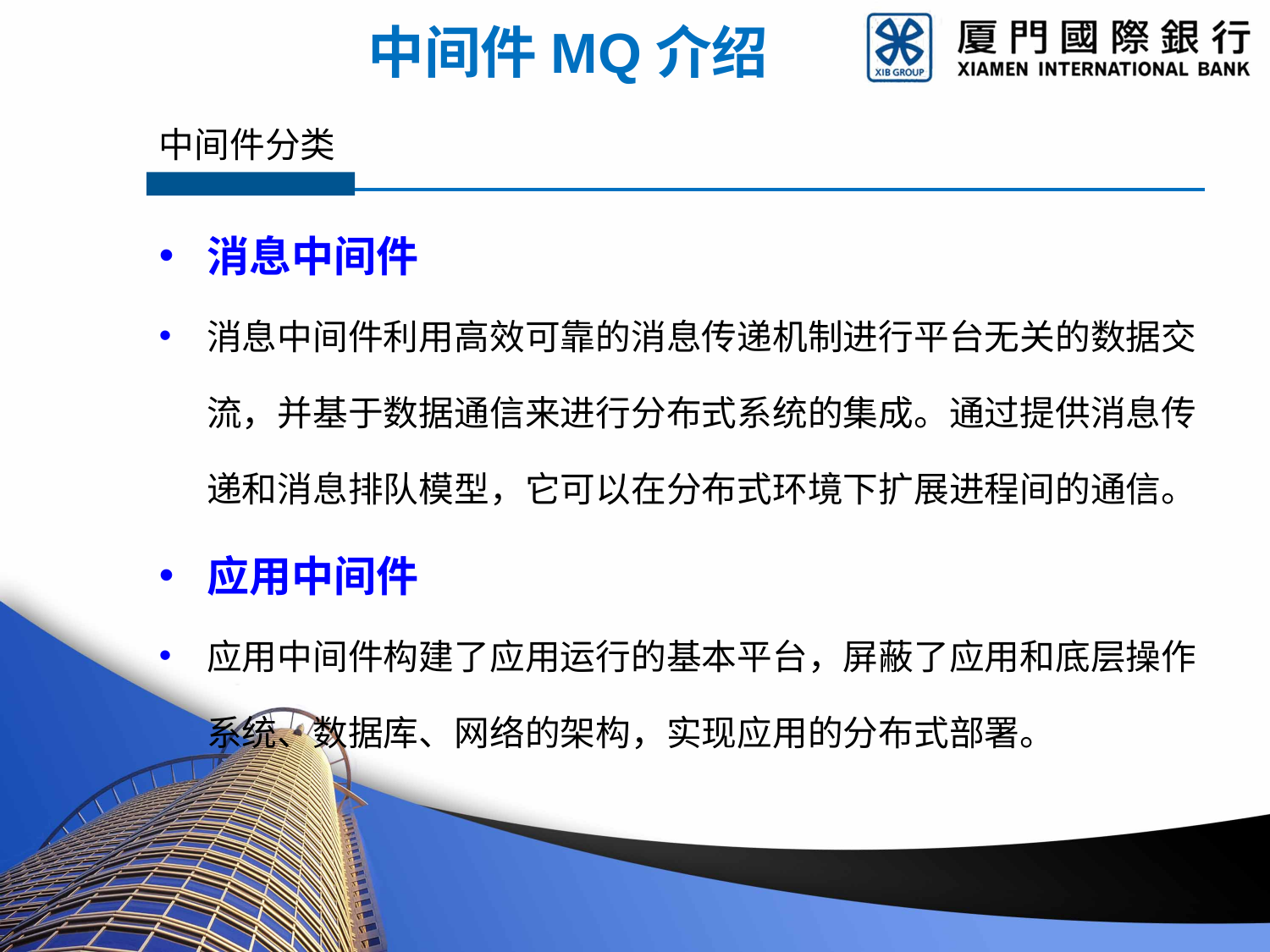

中间件MQ介绍
中间件分类

消息中间件
消息中间件利用高效可靠的消息传递机制进行平台无关的数据交流，并基于数据通信来进行分布式系统的集成。通过提供消息传递和消息排队模型，它可以在分布式环境下扩展进程间的通信。
应用中间件
应用中间件构建了应用运行的基本平台，屏蔽了应用和底层操作系统、数据库、网络的架构，实现应用的分布式部署。